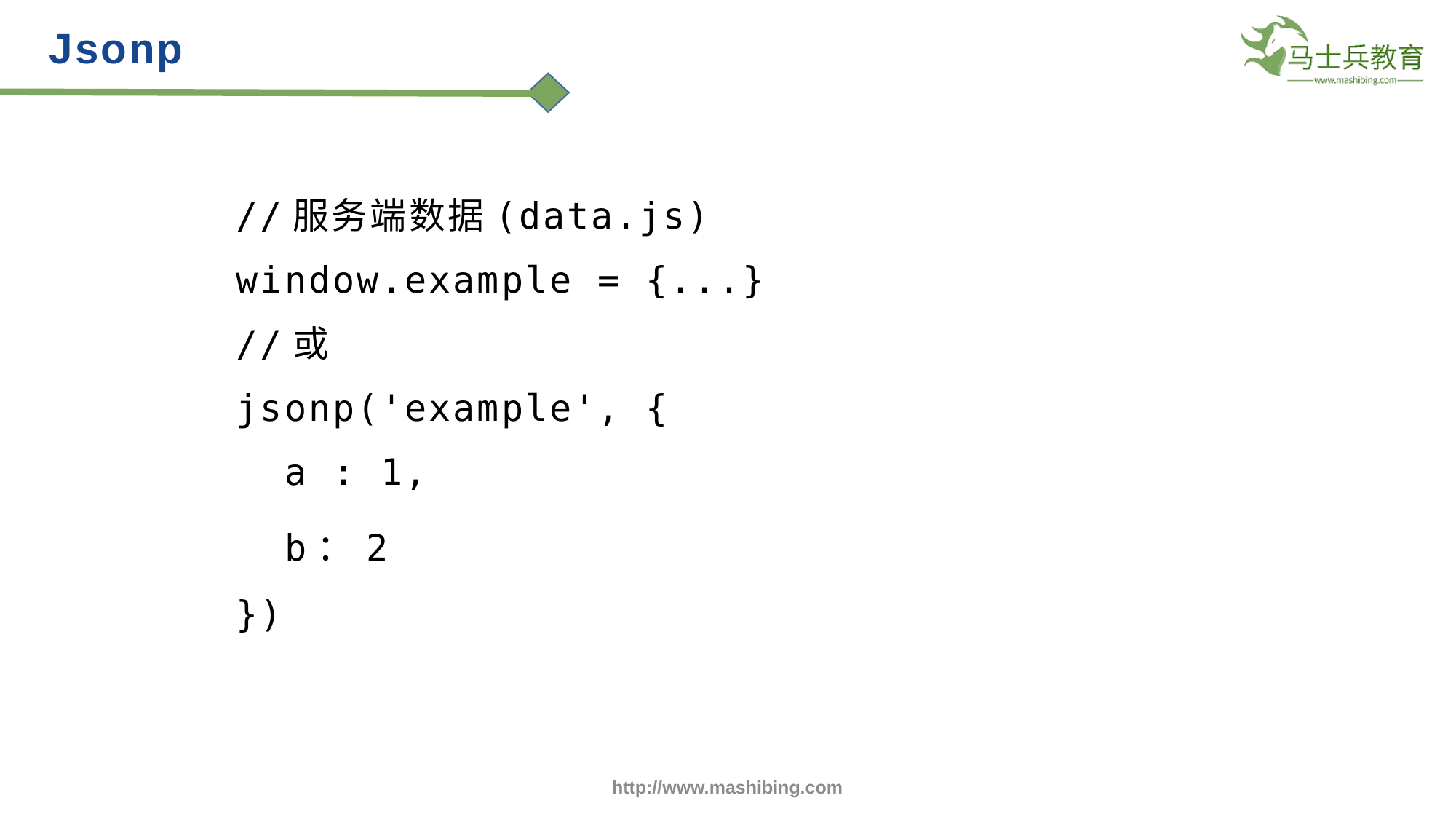

Jsonp
//服务端数据(data.js)
window.example = {...}
//或
jsonp('example', {
  a : 1,
  b：2
})